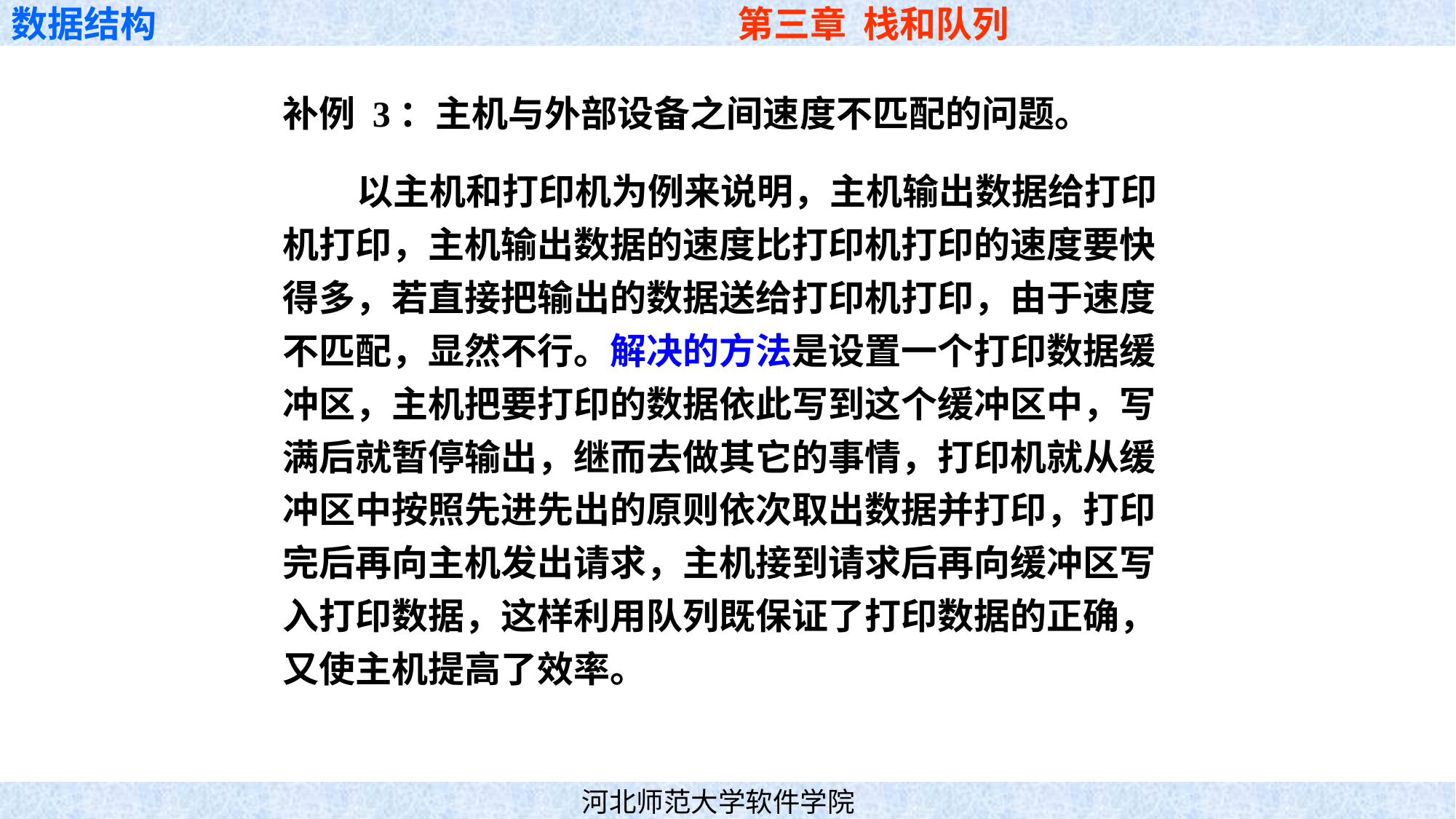

补例 3：主机与外部设备之间速度不匹配的问题。
        以主机和打印机为例来说明，主机输出数据给打印
机打印，主机输出数据的速度比打印机打印的速度要快
得多，若直接把输出的数据送给打印机打印，由于速度
不匹配，显然不行。解决的方法是设置一个打印数据缓
冲区，主机把要打印的数据依此写到这个缓冲区中，写
满后就暂停输出，继而去做其它的事情，打印机就从缓
冲区中按照先进先出的原则依次取出数据并打印，打印
完后再向主机发出请求，主机接到请求后再向缓冲区写
入打印数据，这样利用队列既保证了打印数据的正确，
又使主机提高了效率。